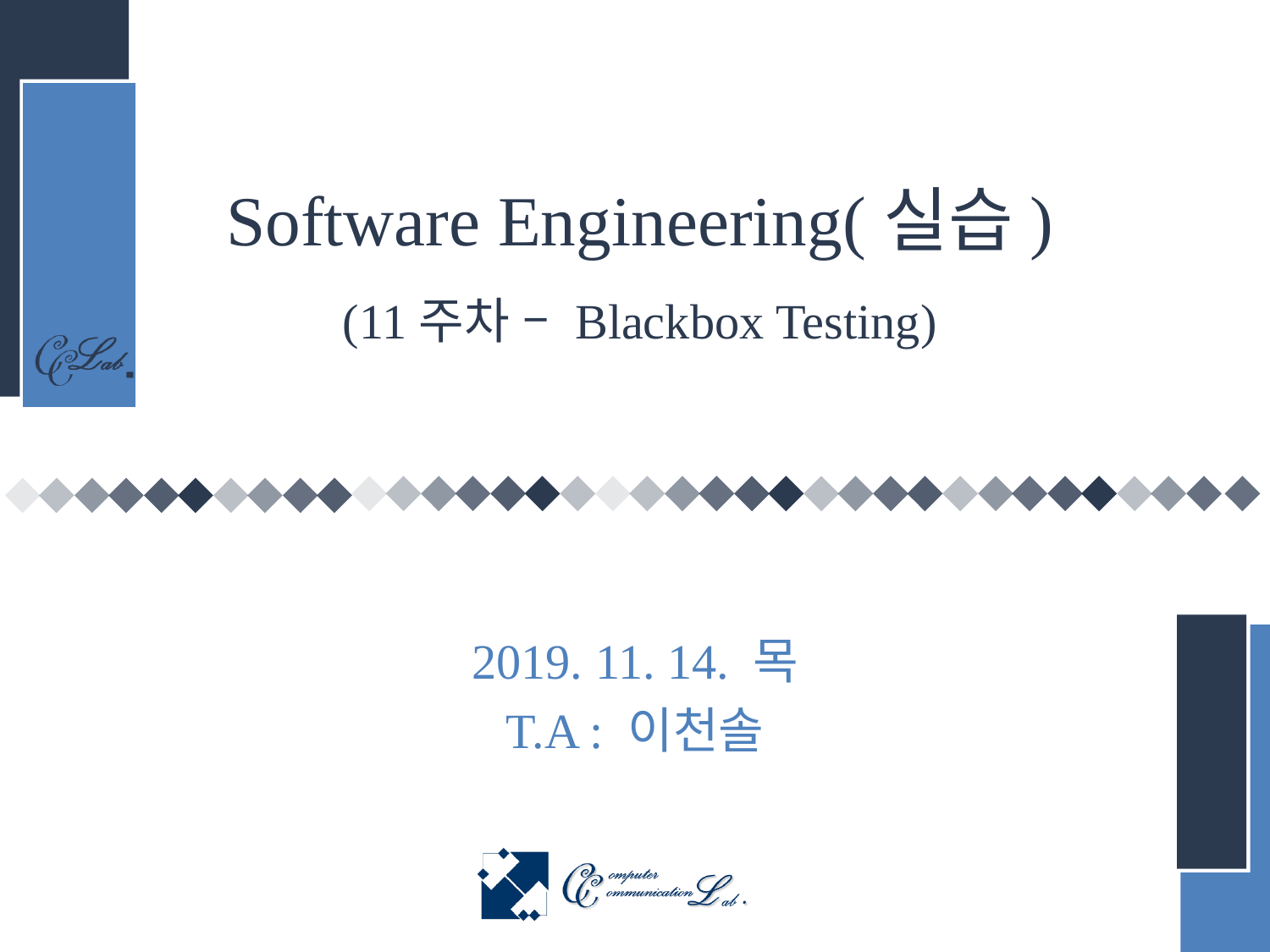

# Software Engineering(실습) (11주차 – Blackbox Testing)
2019. 11. 14. 목
T.A : 이천솔